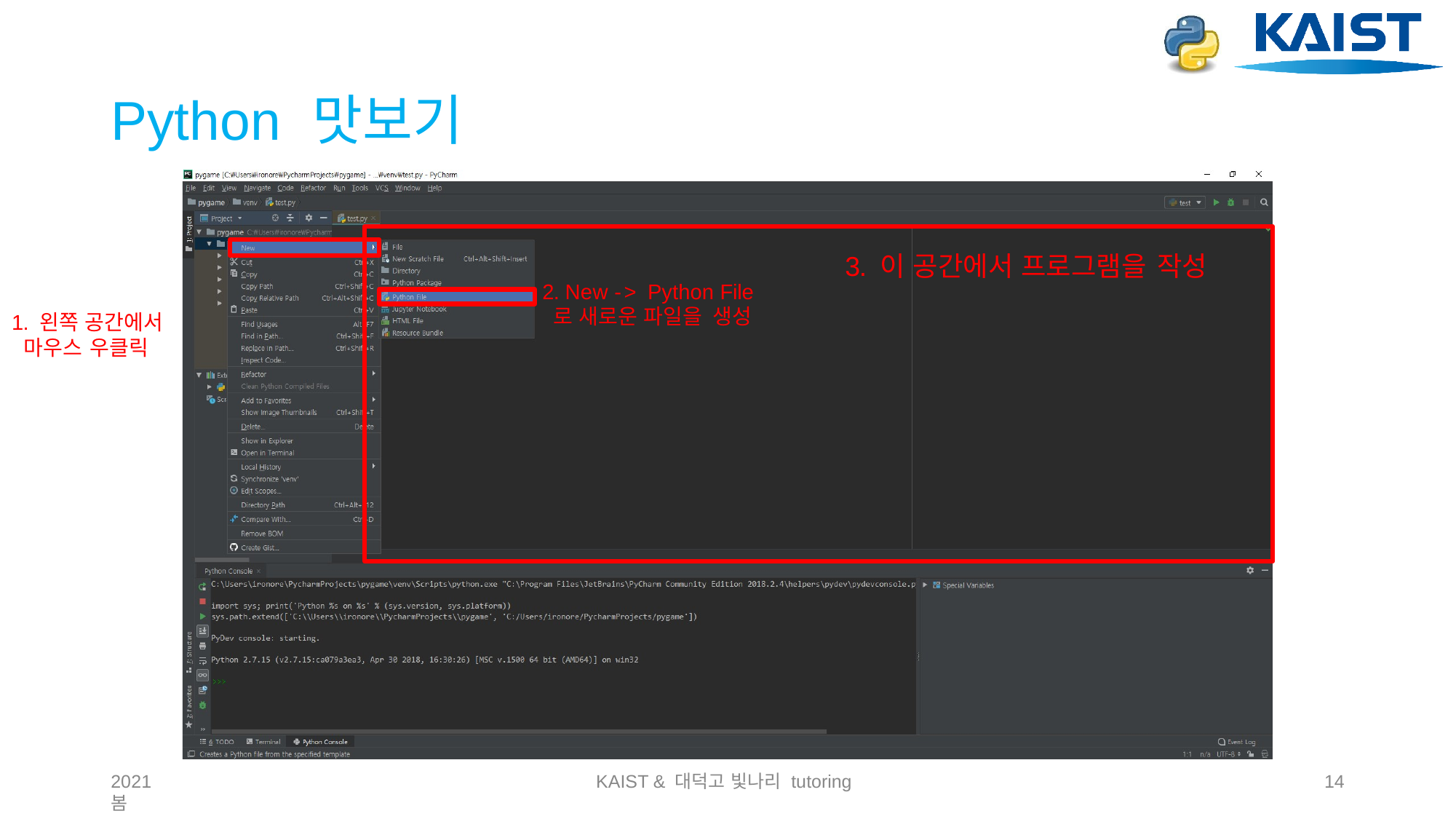

# Python 맛보기

3. 이 공간에서 프로그램을 작성
2. New -> Python File  로 새로운 파일을 생성
1. 왼쪽 공간에서  마우스 우클릭
2021 봄
KAIST & 대덕고 빛나리 tutoring
14